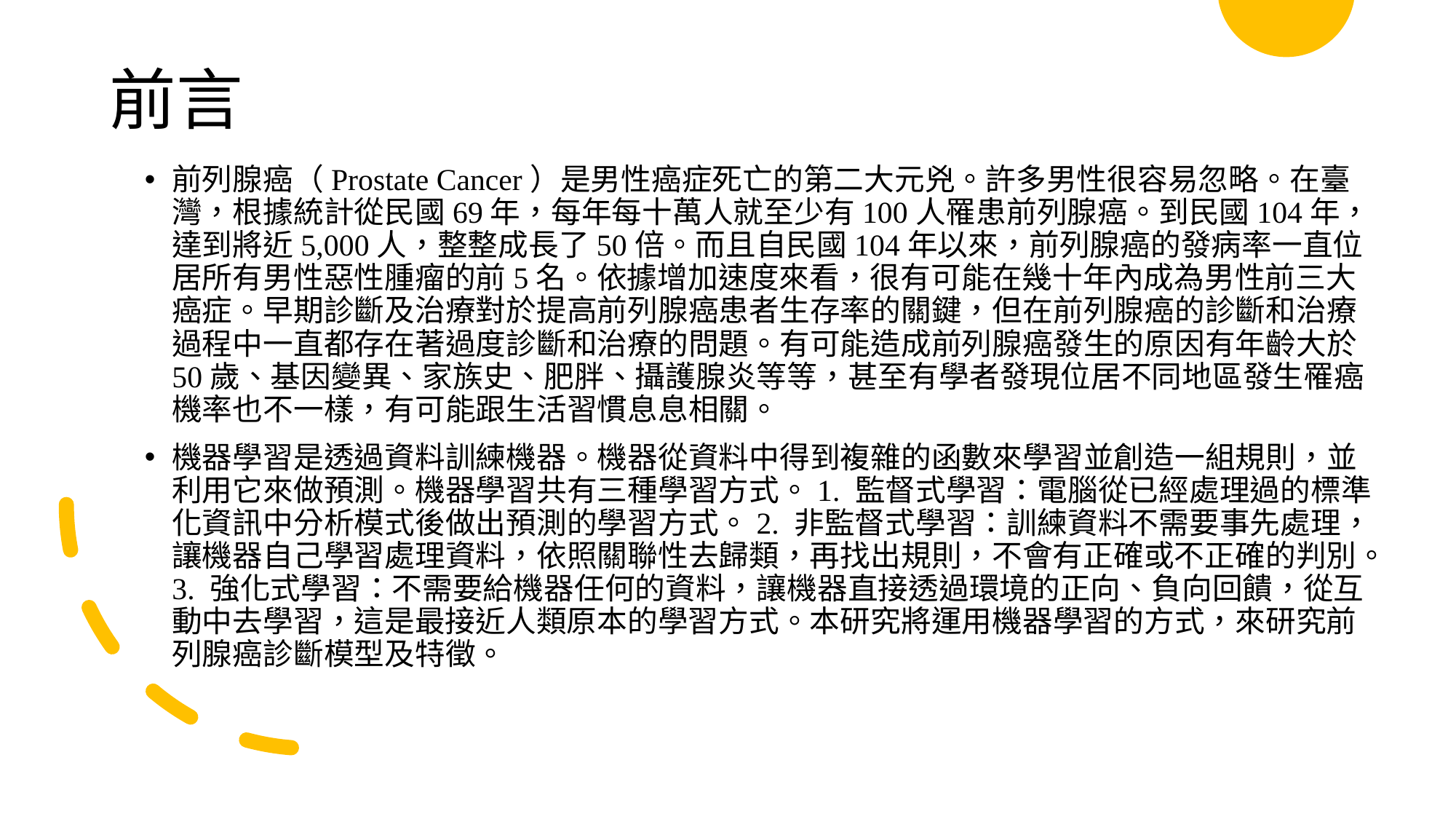

# 前言
前列腺癌（Prostate Cancer）是男性癌症死亡的第二大元兇。許多男性很容易忽略。在臺灣，根據統計從民國69年，每年每十萬人就至少有100人罹患前列腺癌。到民國104年，達到將近5,000人，整整成長了50倍。而且自民國104年以來，前列腺癌的發病率一直位居所有男性惡性腫瘤的前5名。依據增加速度來看，很有可能在幾十年內成為男性前三大癌症。早期診斷及治療對於提高前列腺癌患者生存率的關鍵，但在前列腺癌的診斷和治療過程中一直都存在著過度診斷和治療的問題。有可能造成前列腺癌發生的原因有年齡大於50歲、基因變異、家族史、肥胖、攝護腺炎等等，甚至有學者發現位居不同地區發生罹癌機率也不一樣，有可能跟生活習慣息息相關。
機器學習是透過資料訓練機器。機器從資料中得到複雜的函數來學習並創造一組規則，並利用它來做預測。機器學習共有三種學習方式。1. 監督式學習：電腦從已經處理過的標準化資訊中分析模式後做出預測的學習方式。2. 非監督式學習：訓練資料不需要事先處理，讓機器自己學習處理資料，依照關聯性去歸類，再找出規則，不會有正確或不正確的判別。3. 強化式學習：不需要給機器任何的資料，讓機器直接透過環境的正向、負向回饋，從互動中去學習，這是最接近人類原本的學習方式。本研究將運用機器學習的方式，來研究前列腺癌診斷模型及特徵。